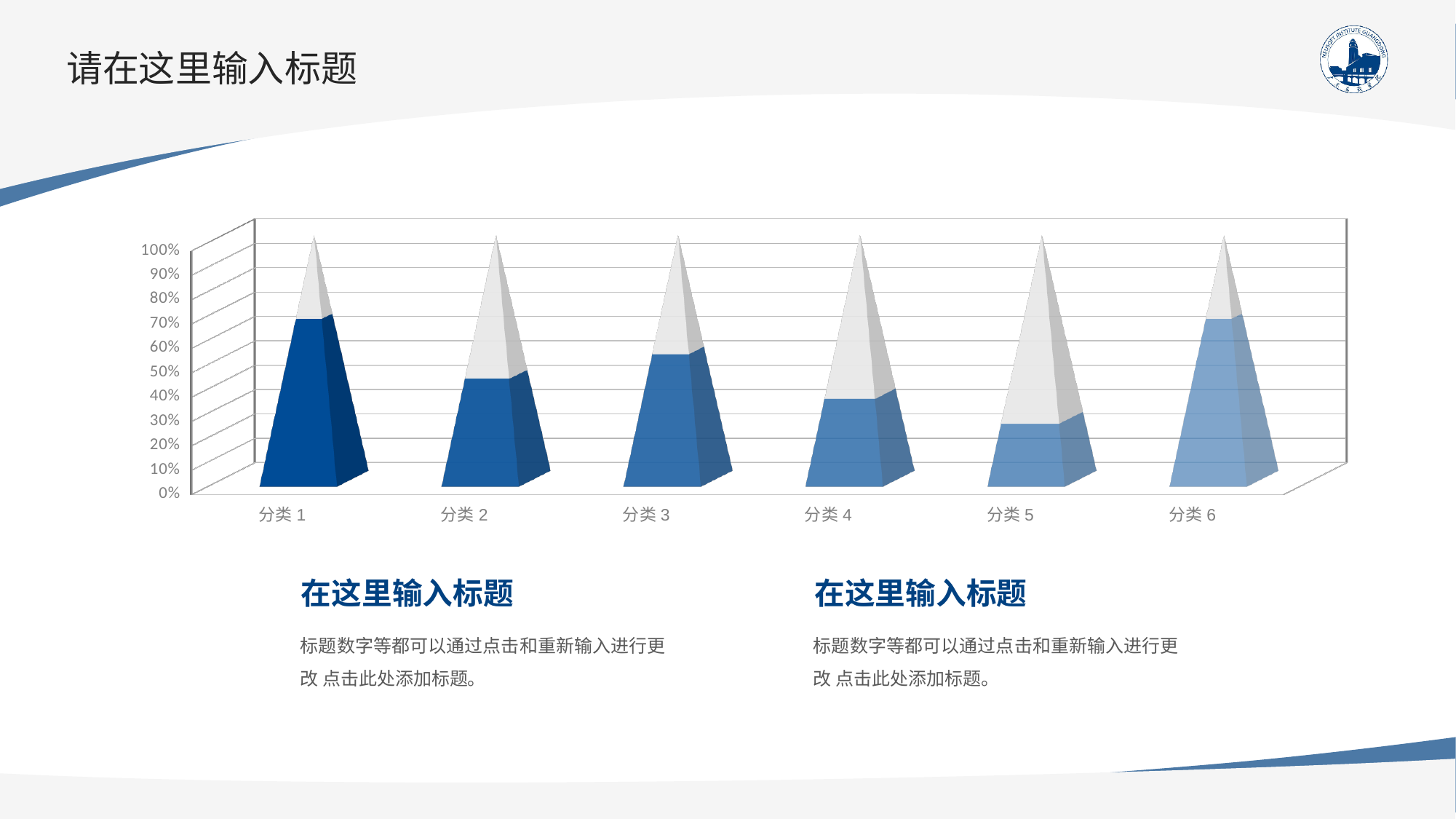

# 请在这里输入标题

[unsupported chart]

在这里输入标题
在这里输入标题
标题数字等都可以通过点击和重新输入进行更改 点击此处添加标题。
标题数字等都可以通过点击和重新输入进行更改 点击此处添加标题。